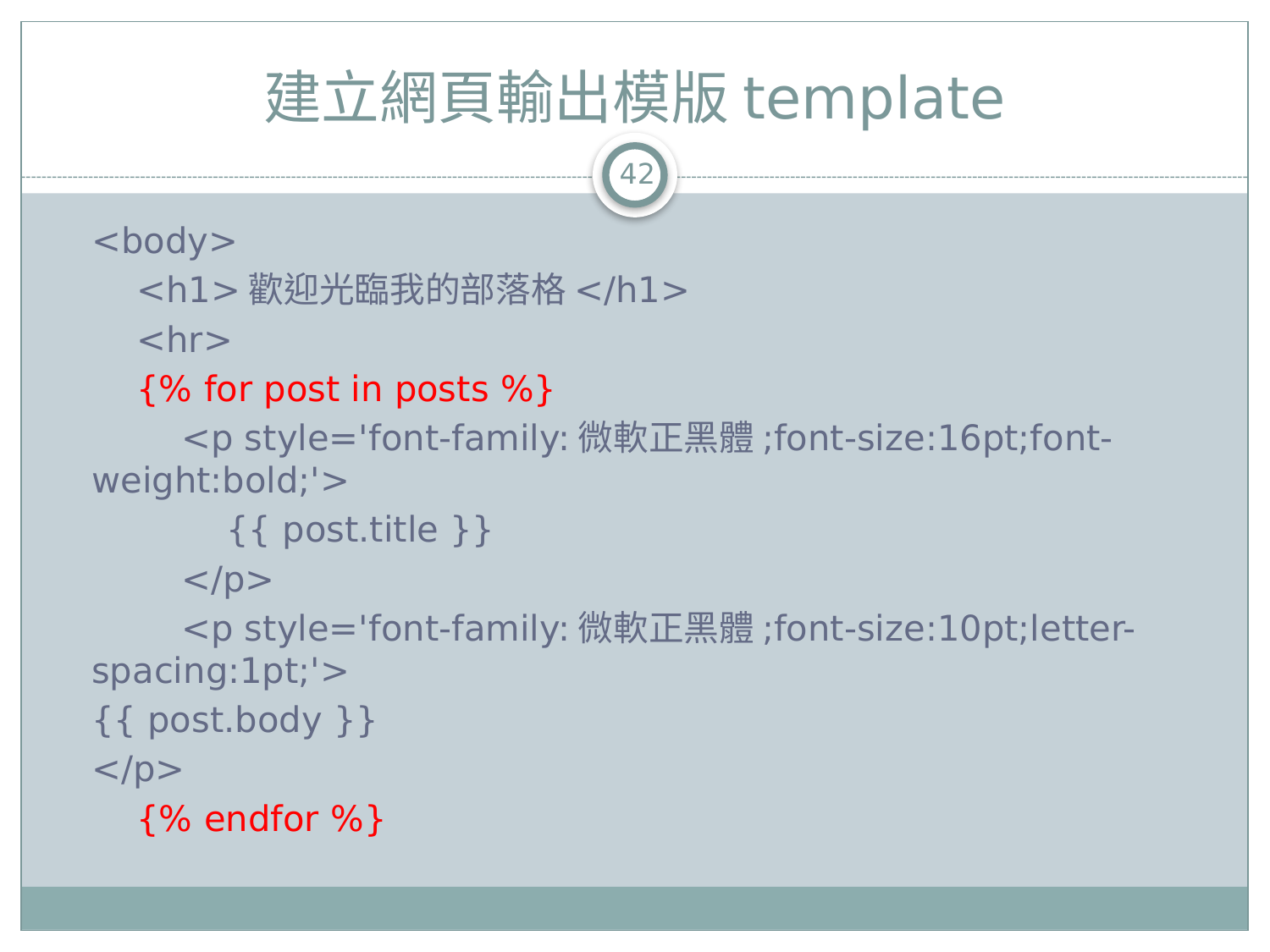

# 建立網頁輸出模版template
42
<body>
    <h1>歡迎光臨我的部落格</h1>
    <hr>
    {% for post in posts %}
        <p style='font-family:微軟正黑體;font-size:16pt;font-weight:bold;'>
            {{ post.title }}
        </p>
        <p style='font-family:微軟正黑體;font-size:10pt;letter-spacing:1pt;'>
{{ post.body }}
</p>
    {% endfor %}